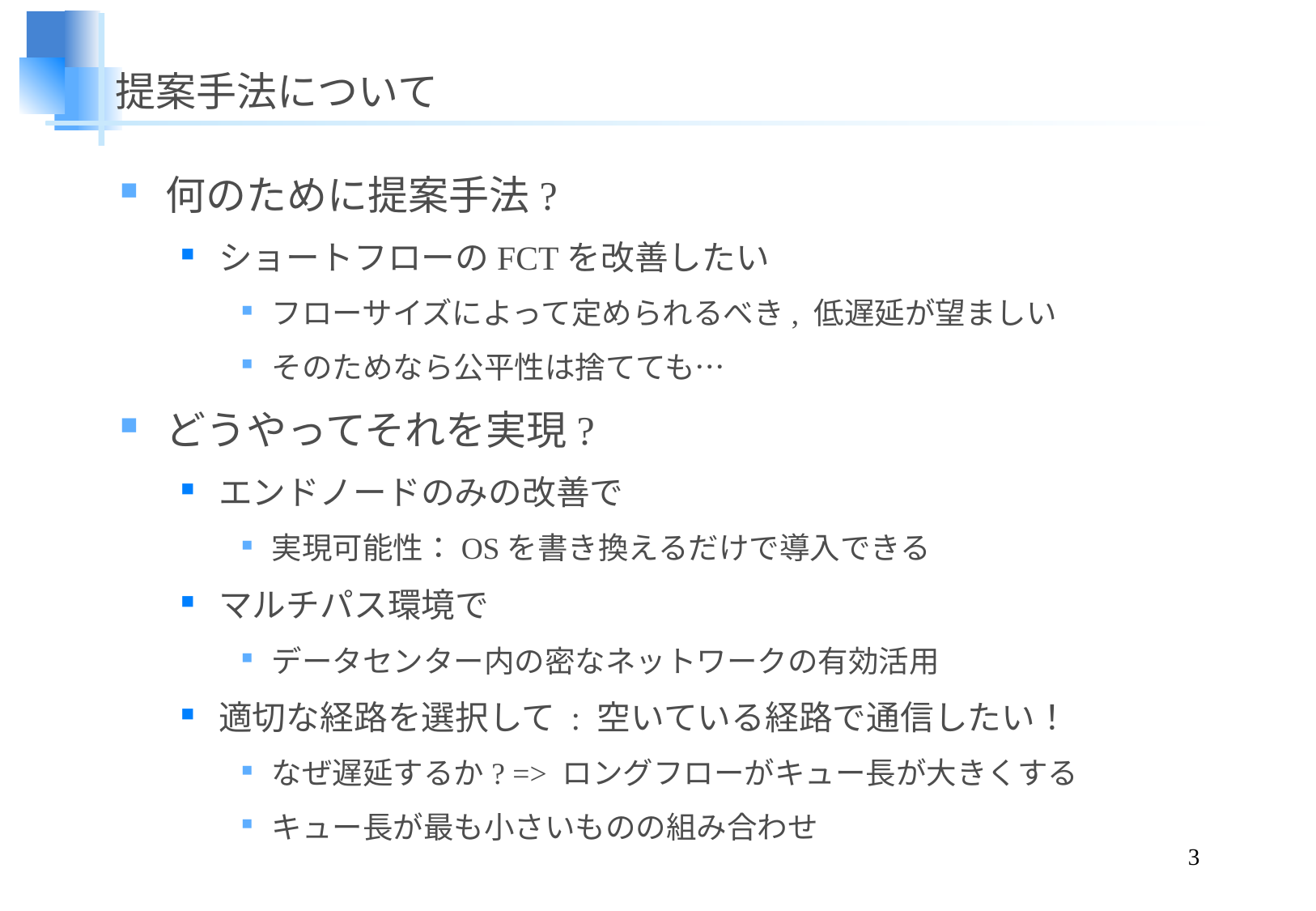

# 提案手法について
何のために提案手法?
ショートフローのFCTを改善したい
フローサイズによって定められるべき, 低遅延が望ましい
そのためなら公平性は捨てても…
どうやってそれを実現?
エンドノードのみの改善で
実現可能性：OSを書き換えるだけで導入できる
マルチパス環境で
データセンター内の密なネットワークの有効活用
適切な経路を選択して : 空いている経路で通信したい！
なぜ遅延するか? => ロングフローがキュー長が大きくする
キュー長が最も小さいものの組み合わせ
3